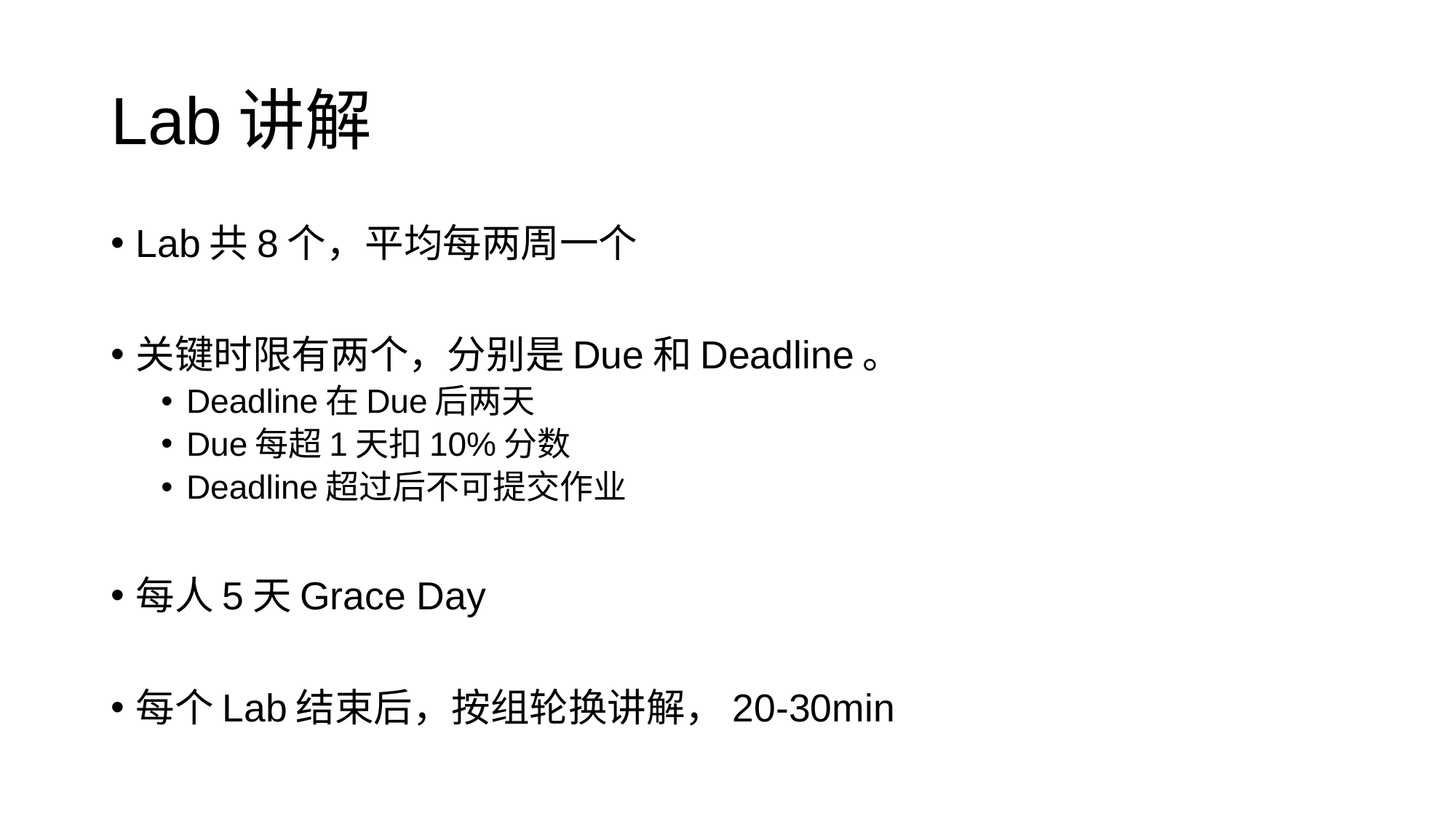

# Lab讲解
Lab共8个，平均每两周一个

关键时限有两个，分别是Due和Deadline。
Deadline在Due后两天
Due每超1天扣10%分数
Deadline超过后不可提交作业

每人5天Grace Day

每个Lab结束后，按组轮换讲解，20-30min